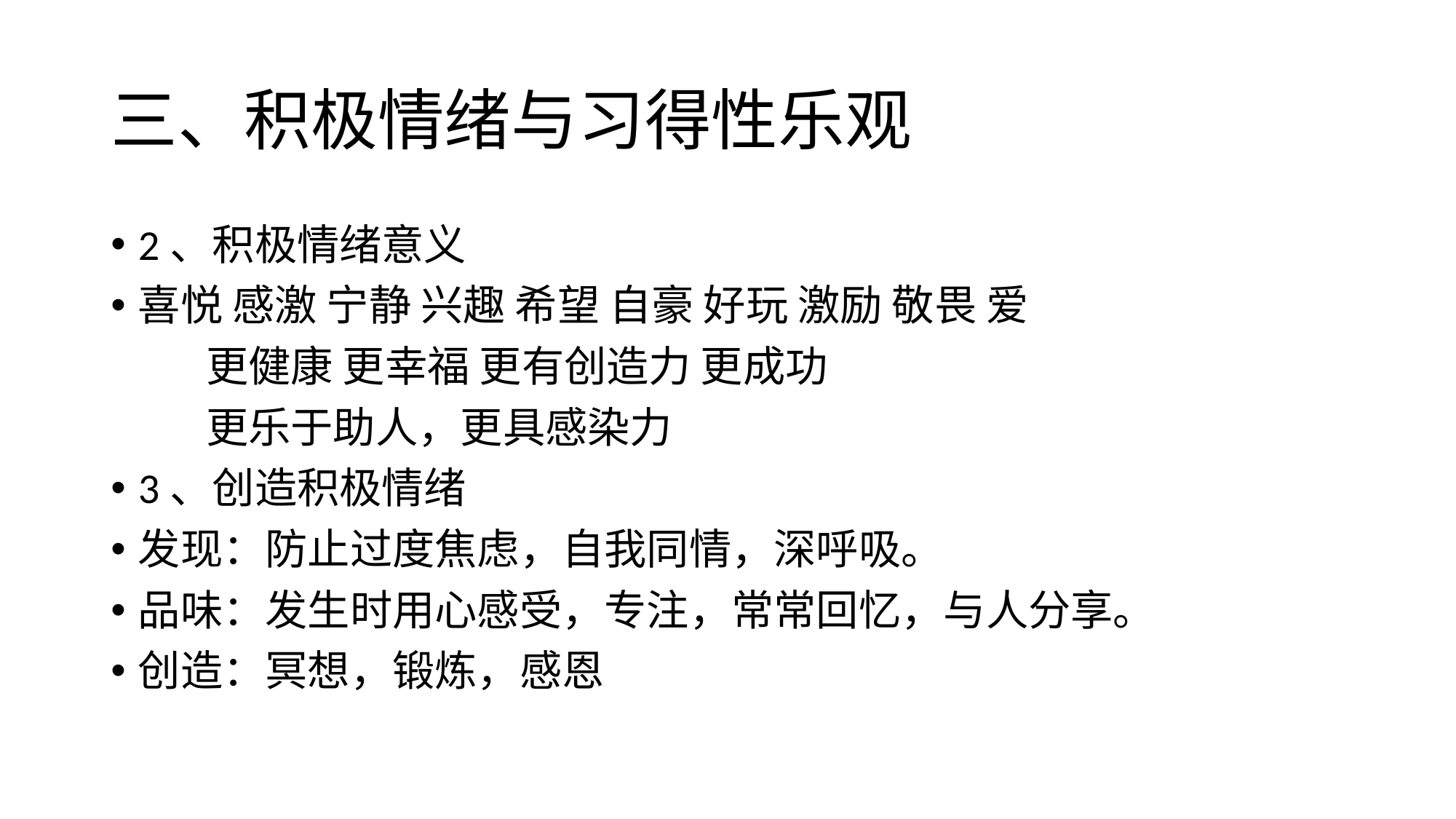

# 三、积极情绪与习得性乐观
2、积极情绪意义
喜悦 感激 宁静 兴趣 希望 自豪 好玩 激励 敬畏 爱
         更健康 更幸福 更有创造力 更成功
         更乐于助人，更具感染力
3、创造积极情绪
发现：防止过度焦虑，自我同情，深呼吸。
品味：发生时用心感受，专注，常常回忆，与人分享。
创造：冥想，锻炼，感恩